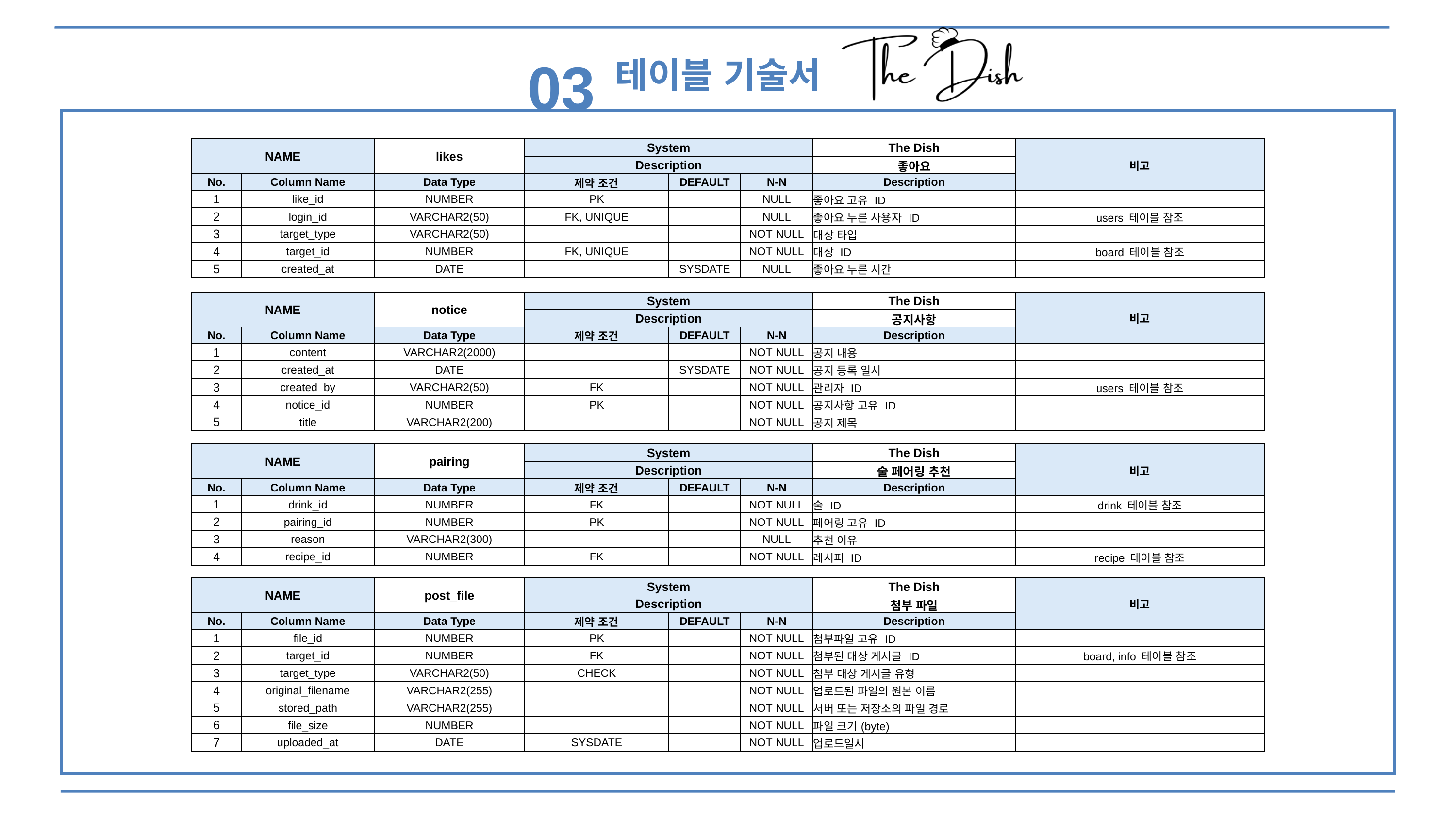

03
테이블 기술서

| NAME |  | likes | System |  |  | The Dish | 비고 |
| --- | --- | --- | --- | --- | --- | --- | --- |
|  |  |  | Description |  |  | 좋아요 |  |
| No. | Column Name | Data Type | 제약 조건 | DEFAULT | N-N | Description |  |
| 1 | like\_id | NUMBER | PK |  | NULL | 좋아요 고유 ID |  |
| 2 | login\_id | VARCHAR2(50) | FK, UNIQUE |  | NULL | 좋아요 누른 사용자 ID | users 테이블 참조 |
| 3 | target\_type | VARCHAR2(50) |  |  | NOT NULL | 대상 타입 |  |
| 4 | target\_id | NUMBER | FK, UNIQUE |  | NOT NULL | 대상 ID | board 테이블 참조 |
| 5 | created\_at | DATE |  | SYSDATE | NULL | 좋아요 누른 시간 |  |
| NAME |  | notice | System |  |  | The Dish | 비고 |
| --- | --- | --- | --- | --- | --- | --- | --- |
|  |  |  | Description |  |  | 공지사항 |  |
| No. | Column Name | Data Type | 제약 조건 | DEFAULT | N-N | Description |  |
| 1 | content | VARCHAR2(2000) |  |  | NOT NULL | 공지 내용 |  |
| 2 | created\_at | DATE |  | SYSDATE | NOT NULL | 공지 등록 일시 |  |
| 3 | created\_by | VARCHAR2(50) | FK |  | NOT NULL | 관리자 ID | users 테이블 참조 |
| 4 | notice\_id | NUMBER | PK |  | NOT NULL | 공지사항 고유 ID |  |
| 5 | title | VARCHAR2(200) |  |  | NOT NULL | 공지 제목 |  |
| NAME |  | pairing | System |  |  | The Dish | 비고 |
| --- | --- | --- | --- | --- | --- | --- | --- |
|  |  |  | Description |  |  | 술 페어링 추천 |  |
| No. | Column Name | Data Type | 제약 조건 | DEFAULT | N-N | Description |  |
| 1 | drink\_id | NUMBER | FK |  | NOT NULL | 술 ID | drink 테이블 참조 |
| 2 | pairing\_id | NUMBER | PK |  | NOT NULL | 페어링 고유 ID |  |
| 3 | reason | VARCHAR2(300) |  |  | NULL | 추천 이유 |  |
| 4 | recipe\_id | NUMBER | FK |  | NOT NULL | 레시피 ID | recipe 테이블 참조 |
| NAME |  | post\_file | System |  |  | The Dish | 비고 |
| --- | --- | --- | --- | --- | --- | --- | --- |
|  |  |  | Description |  |  | 첨부 파일 |  |
| No. | Column Name | Data Type | 제약 조건 | DEFAULT | N-N | Description |  |
| 1 | file\_id | NUMBER | PK |  | NOT NULL | 첨부파일 고유 ID |  |
| 2 | target\_id | NUMBER | FK |  | NOT NULL | 첨부된 대상 게시글 ID | board, info 테이블 참조 |
| 3 | target\_type | VARCHAR2(50) | CHECK |  | NOT NULL | 첨부 대상 게시글 유형 |  |
| 4 | original\_filename | VARCHAR2(255) |  |  | NOT NULL | 업로드된 파일의 원본 이름 |  |
| 5 | stored\_path | VARCHAR2(255) |  |  | NOT NULL | 서버 또는 저장소의 파일 경로 |  |
| 6 | file\_size | NUMBER |  |  | NOT NULL | 파일 크기(byte) |  |
| 7 | uploaded\_at | DATE | SYSDATE |  | NOT NULL | 업로드일시 |  |